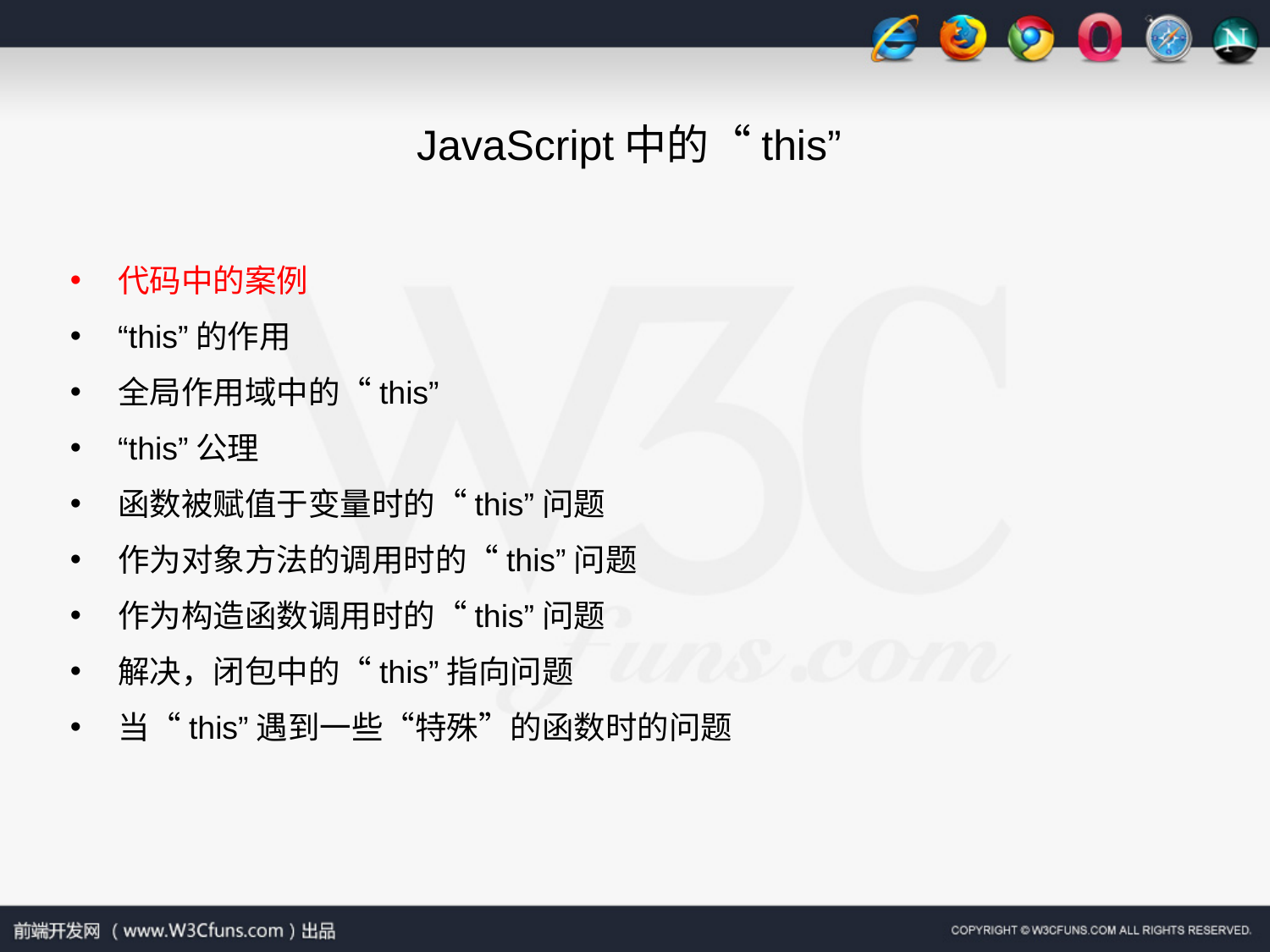

JavaScript中的“this”

代码中的案例
“this”的作用
全局作用域中的“this”
“this”公理
函数被赋值于变量时的“this”问题
作为对象方法的调用时的“this”问题
作为构造函数调用时的“this”问题
解决，闭包中的“this”指向问题
当“this”遇到一些“特殊”的函数时的问题